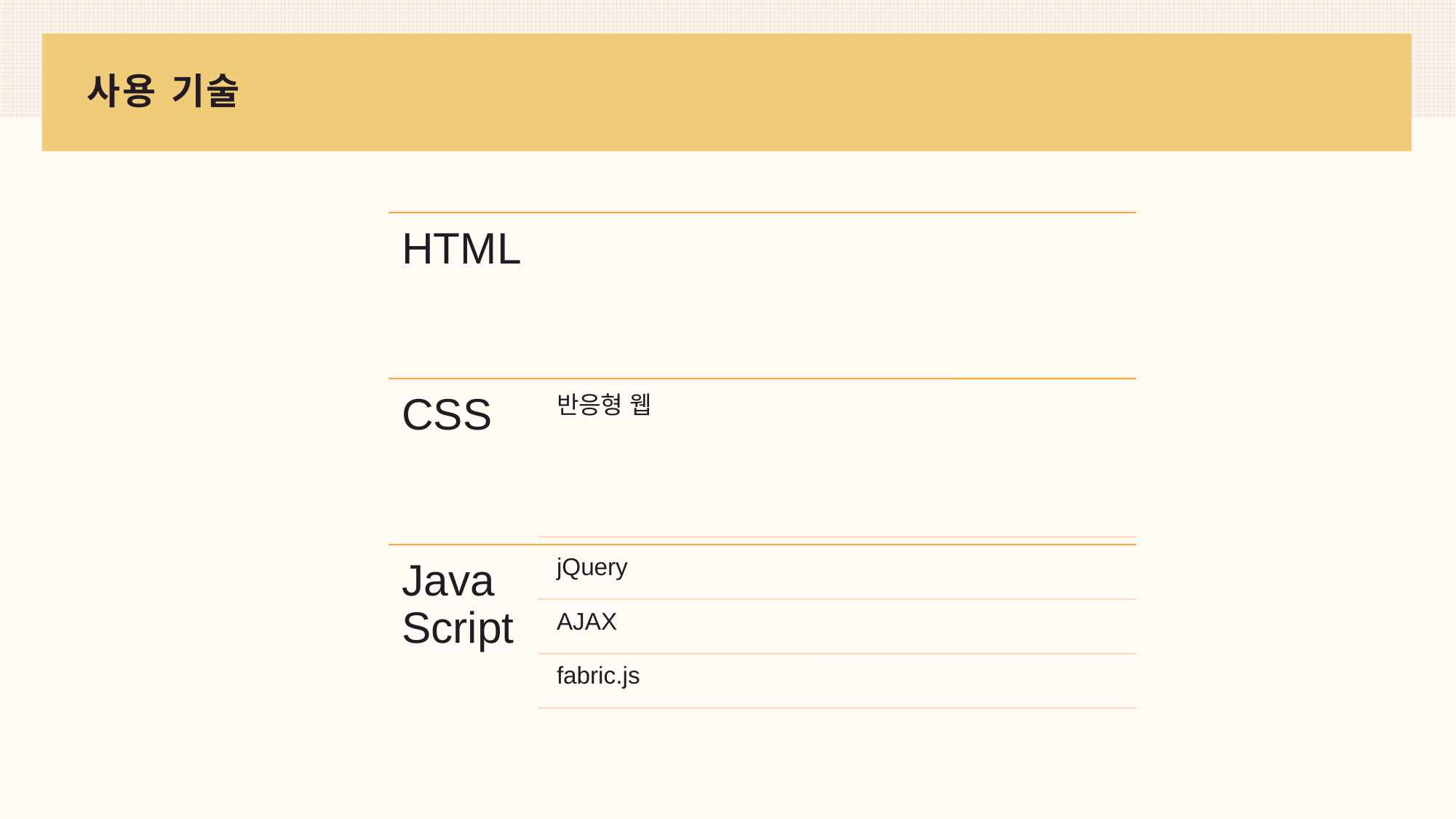

# 사용 기술
HTML
CSS
반응형 웹
Java Script
jQuery
AJAX
fabric.js